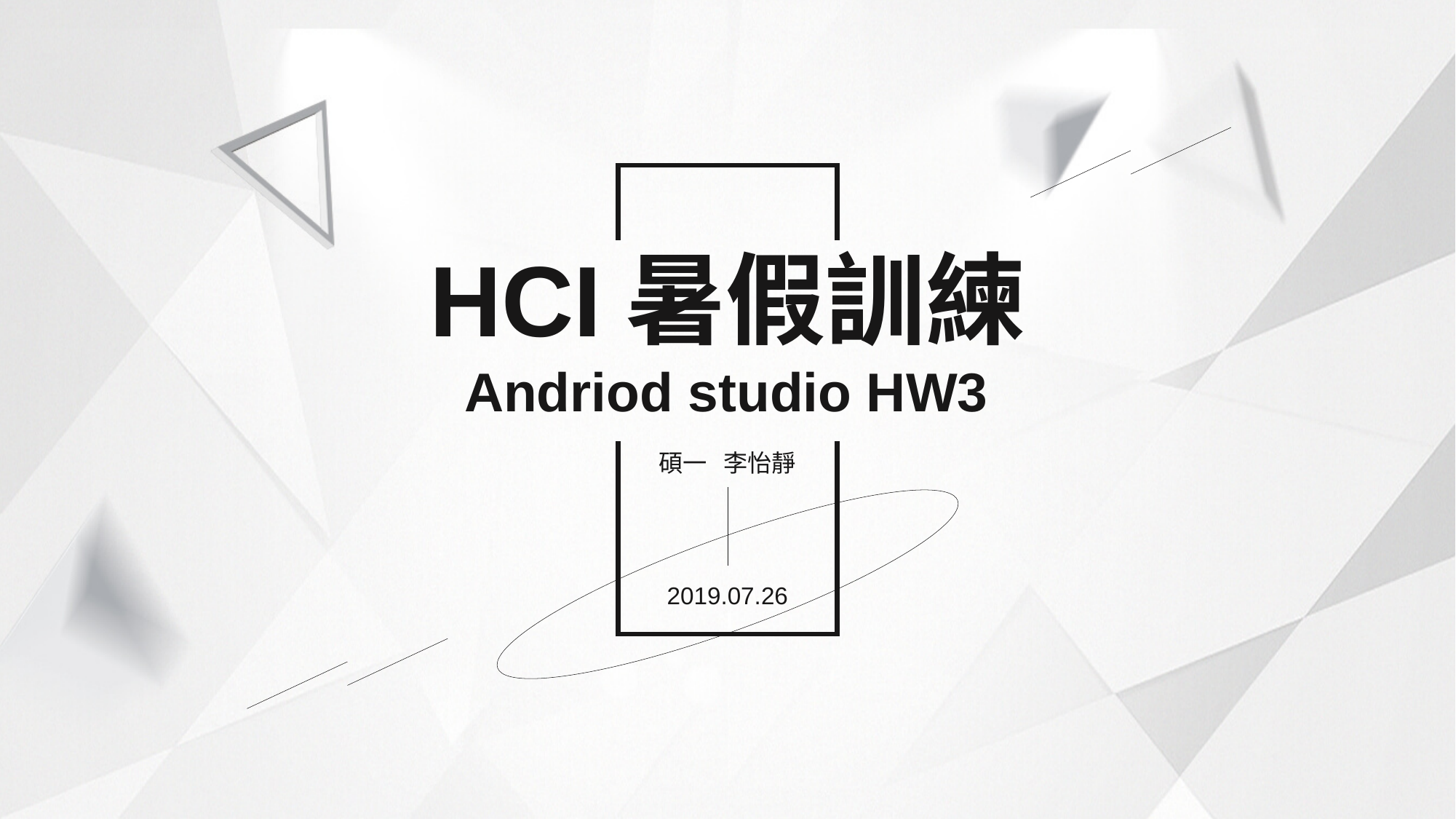

HCI暑假訓練
Andriod studio HW3
碩一   李怡靜

2019.07.26